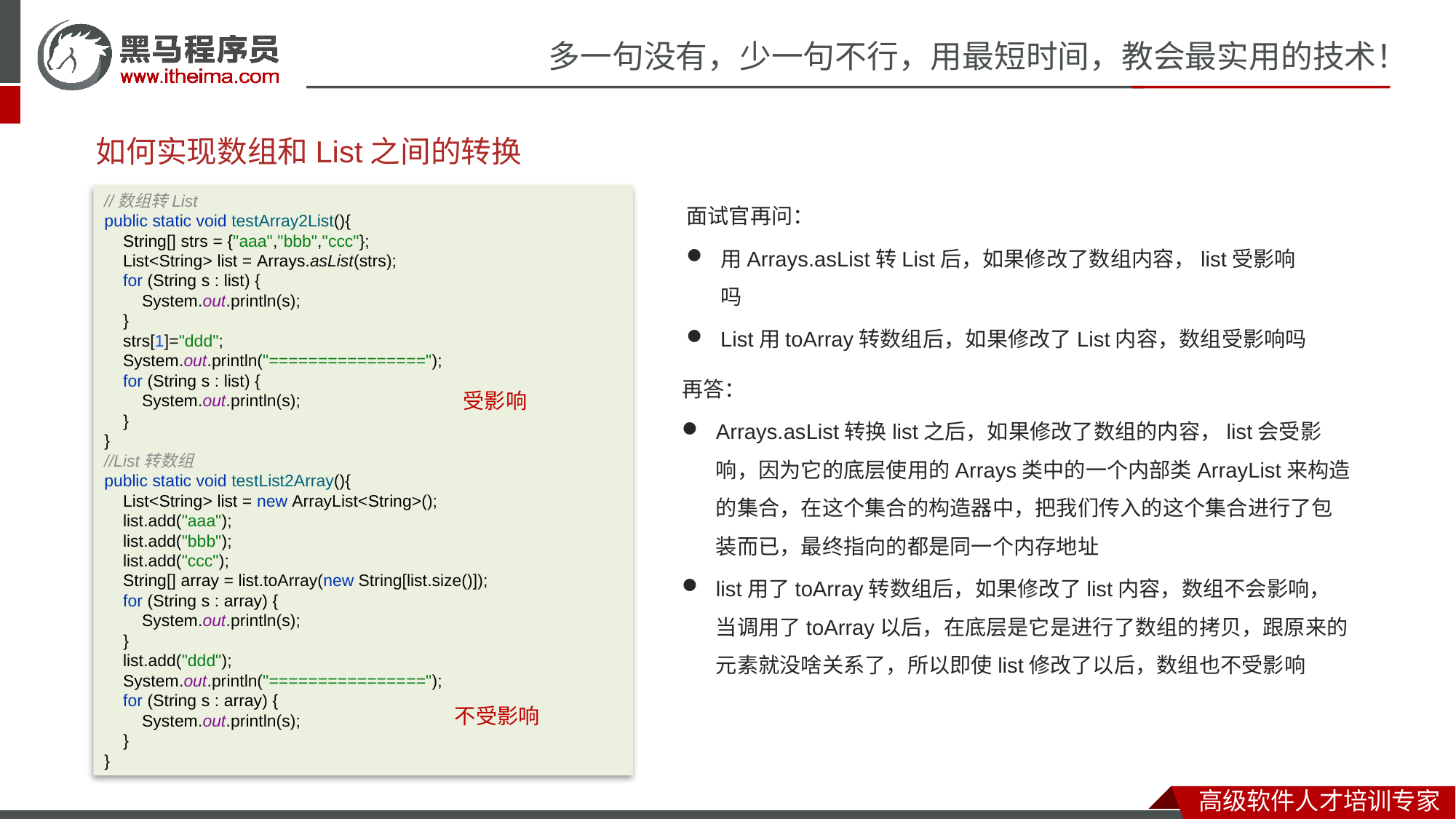

# 如何实现数组和List之间的转换
//数组转List
public static void testArray2List(){
    String[] strs = {"aaa","bbb","ccc"};
    List<String> list = Arrays.asList(strs);
    for (String s : list) {
        System.out.println(s);
    }
    strs[1]="ddd";
    System.out.println("================");
    for (String s : list) {
        System.out.println(s);
    }
}
//List转数组
public static void testList2Array(){
    List<String> list = new ArrayList<String>();
    list.add("aaa");
    list.add("bbb");
    list.add("ccc");
    String[] array = list.toArray(new String[list.size()]);
    for (String s : array) {
        System.out.println(s);
    }
    list.add("ddd");
    System.out.println("================");
    for (String s : array) {
        System.out.println(s);
    }
}
面试官再问：
用Arrays.asList转List后，如果修改了数组内容，list受影响吗
List用toArray转数组后，如果修改了List内容，数组受影响吗
再答：
Arrays.asList转换list之后，如果修改了数组的内容，list会受影响，因为它的底层使用的Arrays类中的一个内部类ArrayList来构造的集合，在这个集合的构造器中，把我们传入的这个集合进行了包装而已，最终指向的都是同一个内存地址
list用了toArray转数组后，如果修改了list内容，数组不会影响，当调用了toArray以后，在底层是它是进行了数组的拷贝，跟原来的元素就没啥关系了，所以即使list修改了以后，数组也不受影响

受影响
不受影响